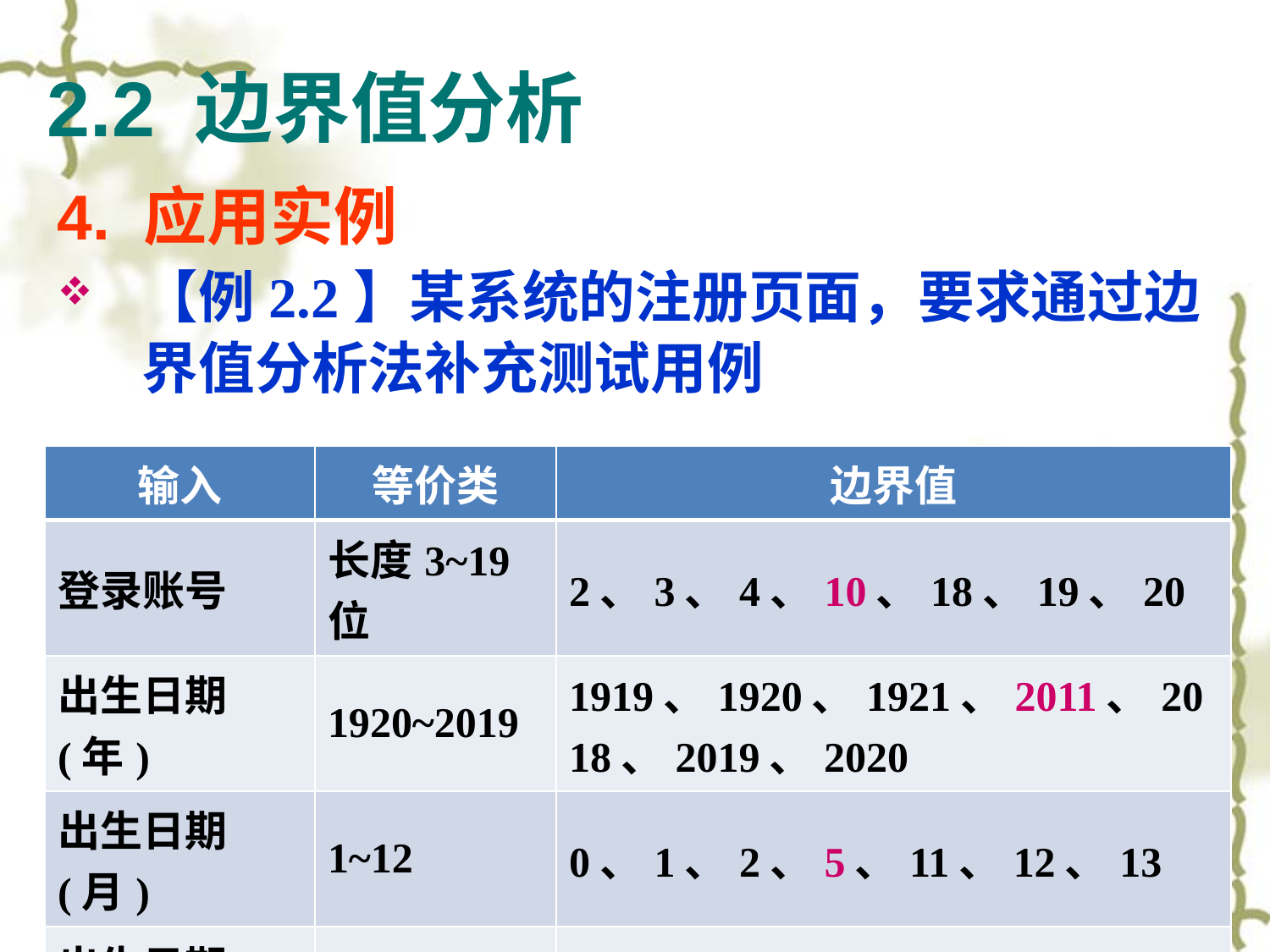

# 2.2 边界值分析
4. 应用实例
【例2.2】某系统的注册页面，要求通过边界值分析法补充测试用例
| 输入 | 等价类 | 边界值 |
| --- | --- | --- |
| 登录账号 | 长度3~19位 | 2、3、4、10、18、19、20 |
| 出生日期(年) | 1920~2019 | 1919、1920、1921、2011、2018、2019、2020 |
| 出生日期(月) | 1~12 | 0、1、2、5、11、12、13 |
| 出生日期(日) | 1~31 | 0、1、2、11、29、30、31 |